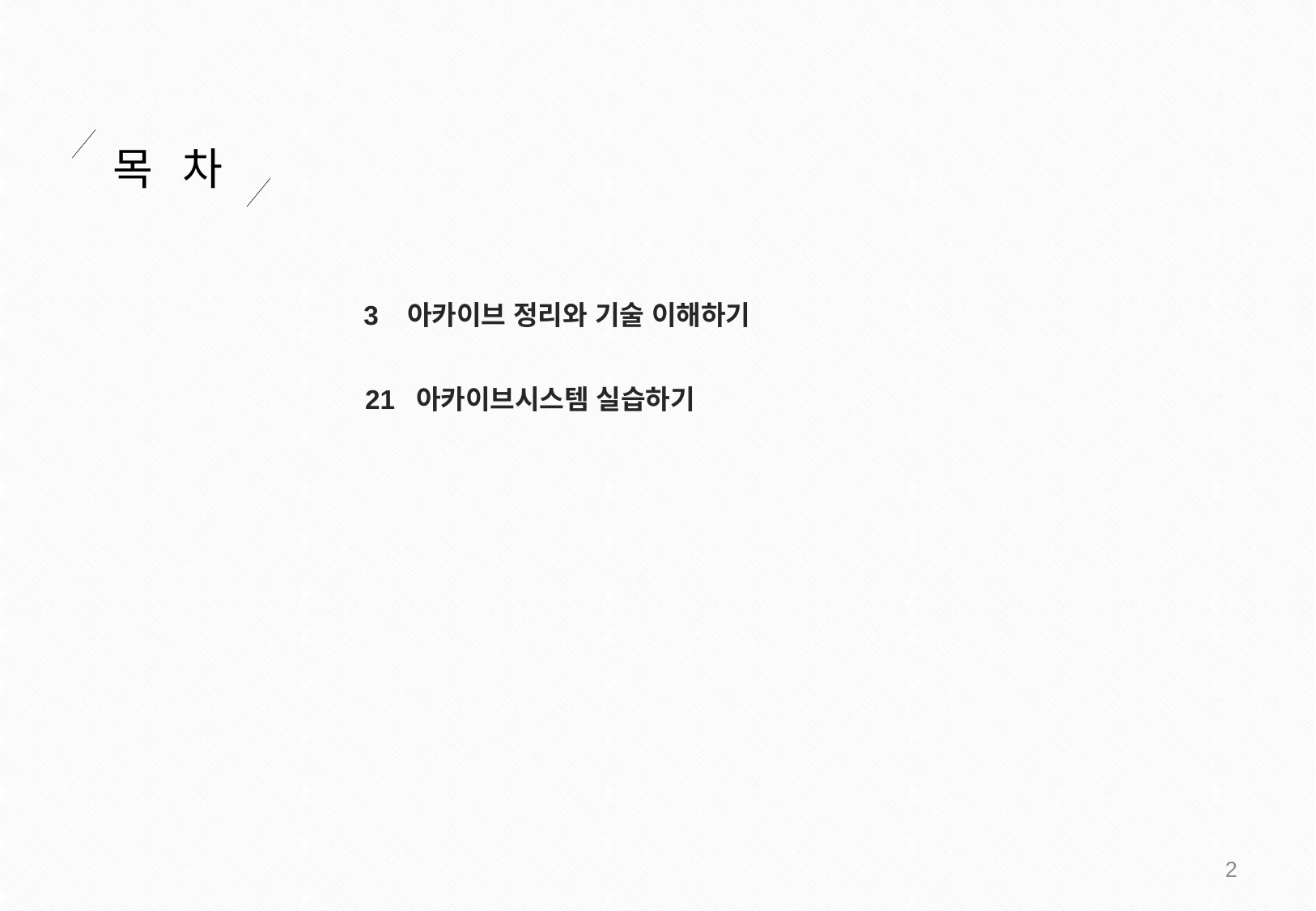

목   차
3   아카이브 정리와 기술 이해하기
21  아카이브시스템 실습하기
2